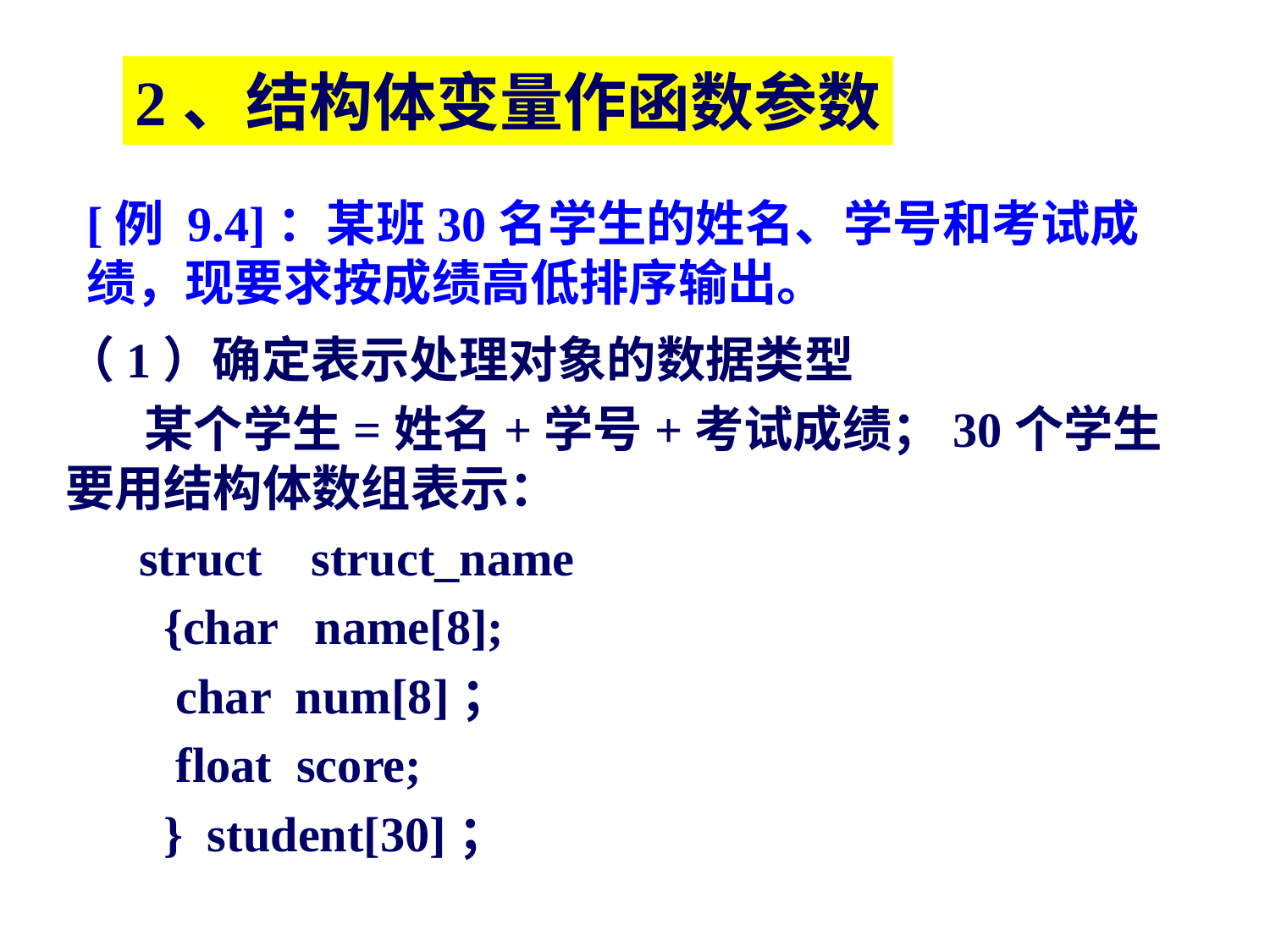

2、结构体变量作函数参数
[例 9.4]：某班30名学生的姓名、学号和考试成绩，现要求按成绩高低排序输出。
（1）确定表示处理对象的数据类型
      某个学生=姓名+学号+考试成绩；30个学生要用结构体数组表示：
      struct    struct_name
        {char   name[8];
         char  num[8]；
         float  score;
        }  student[30]；